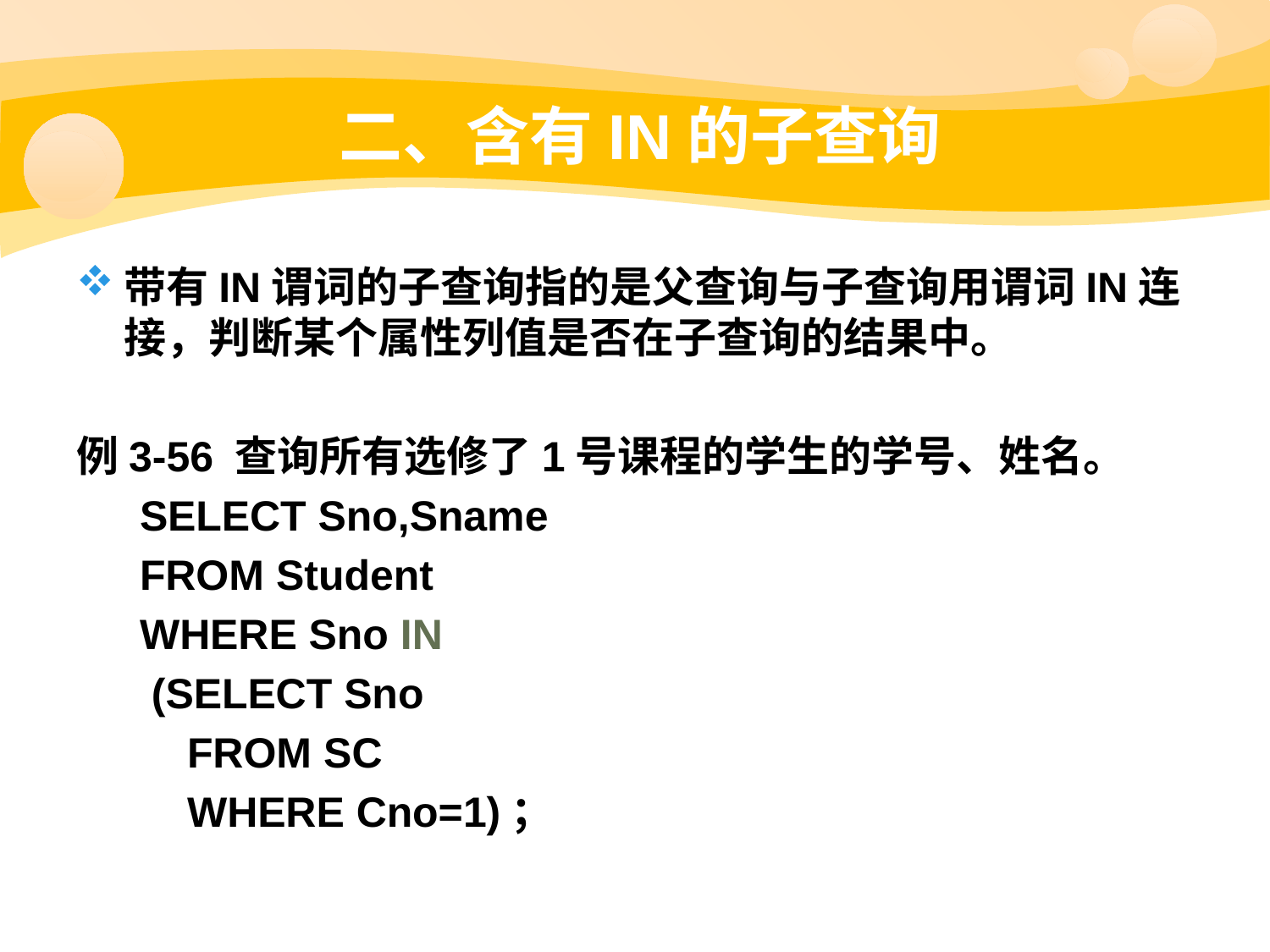

# 二、含有IN的子查询
带有IN谓词的子查询指的是父查询与子查询用谓词IN连接，判断某个属性列值是否在子查询的结果中。

例3-56 查询所有选修了1号课程的学生的学号、姓名。
SELECT Sno,Sname
FROM Student
WHERE Sno IN
 (SELECT Sno
    FROM SC
    WHERE Cno=1)；